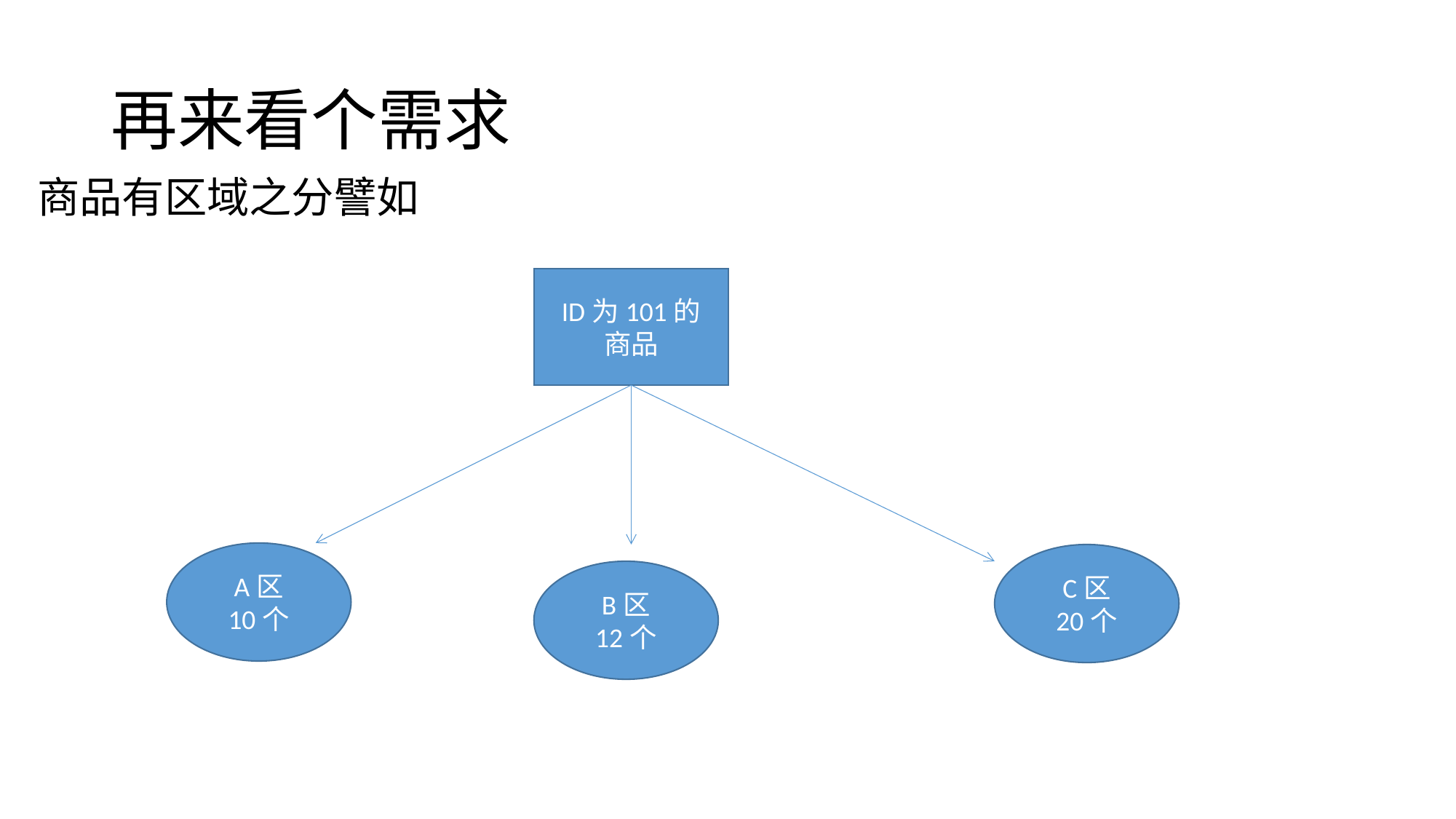

# 再来看个需求
商品有区域之分譬如

ID为101的
商品
A区
10个
C区
20个
B区
12个